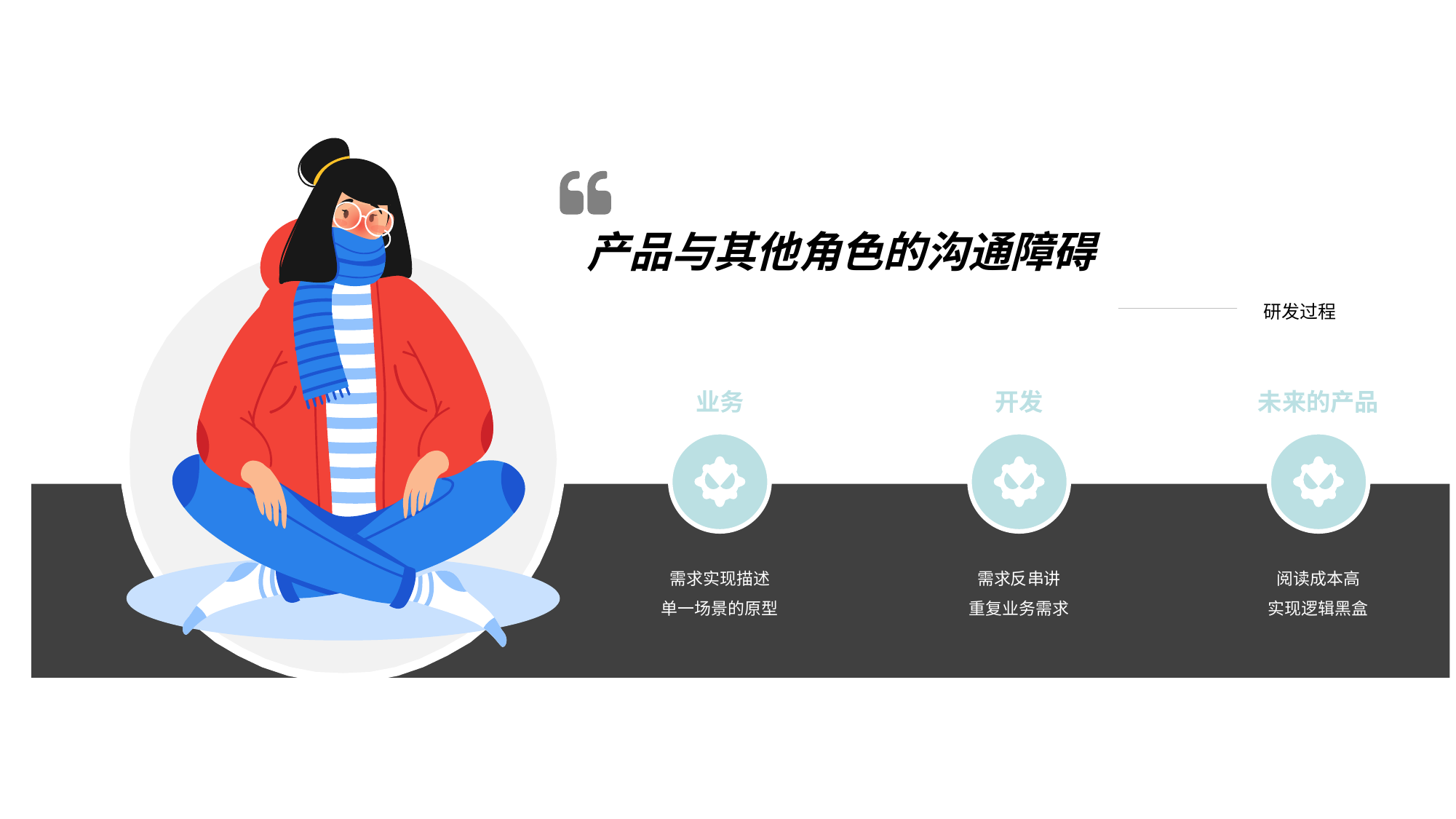

产品与其他角色的沟通障碍
研发过程

业务
需求实现描述
单一场景的原型

开发
需求反串讲
重复业务需求

未来的产品
阅读成本高
实现逻辑黑盒